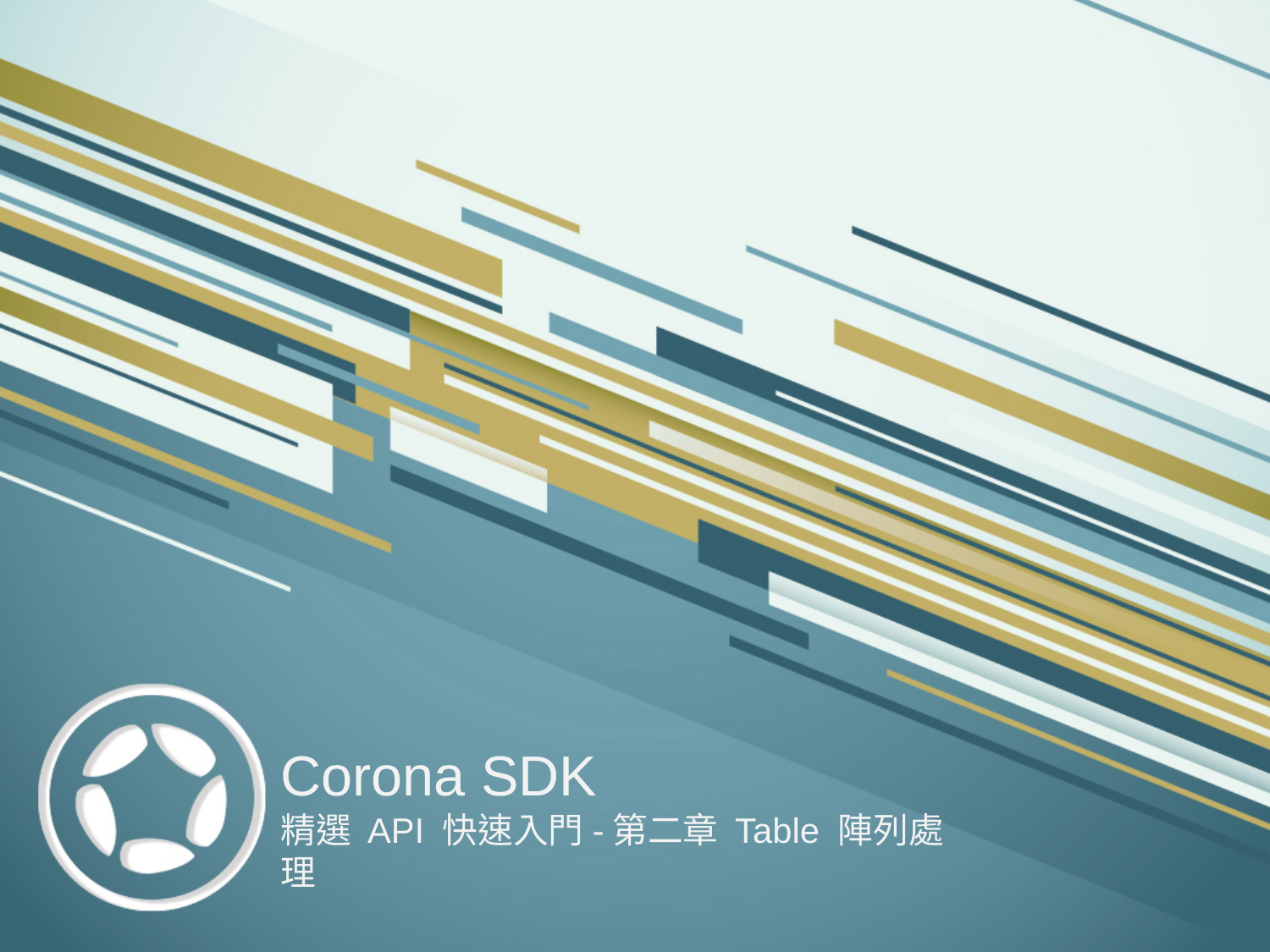

# Corona SDK 精選 API 快速入門-第二章 Table 陣列處理